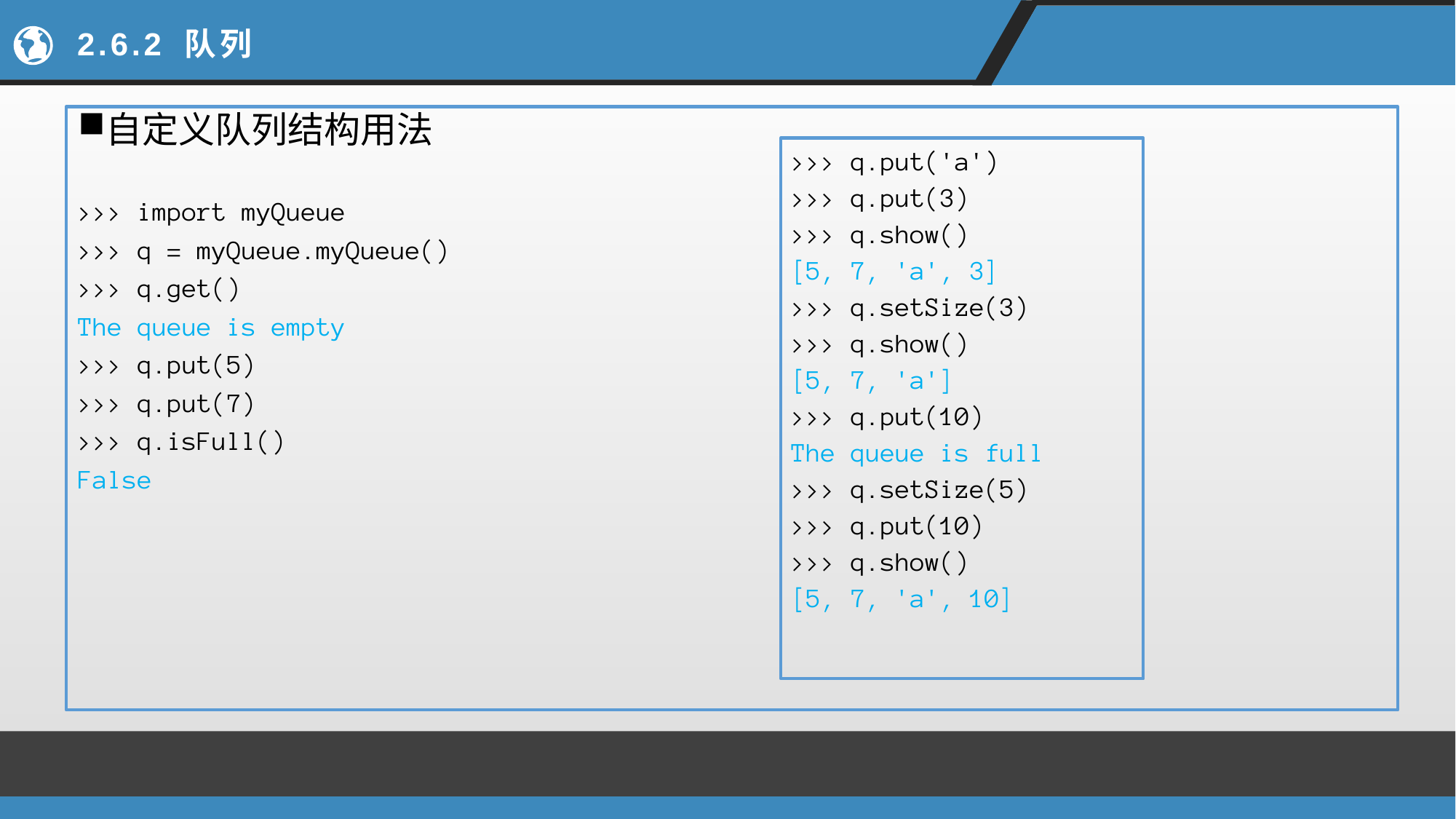

# 2.6.2 队列

自定义队列结构用法

>>> import myQueue
>>> q = myQueue.myQueue()
>>> q.get()
The queue is empty
>>> q.put(5)
>>> q.put(7)
>>> q.isFull()
False

>>> q.put('a')
>>> q.put(3)
>>> q.show()
[5, 7, 'a', 3]
>>> q.setSize(3)
>>> q.show()
[5, 7, 'a']
>>> q.put(10)
The queue is full
>>> q.setSize(5)
>>> q.put(10)
>>> q.show()
[5, 7, 'a', 10]